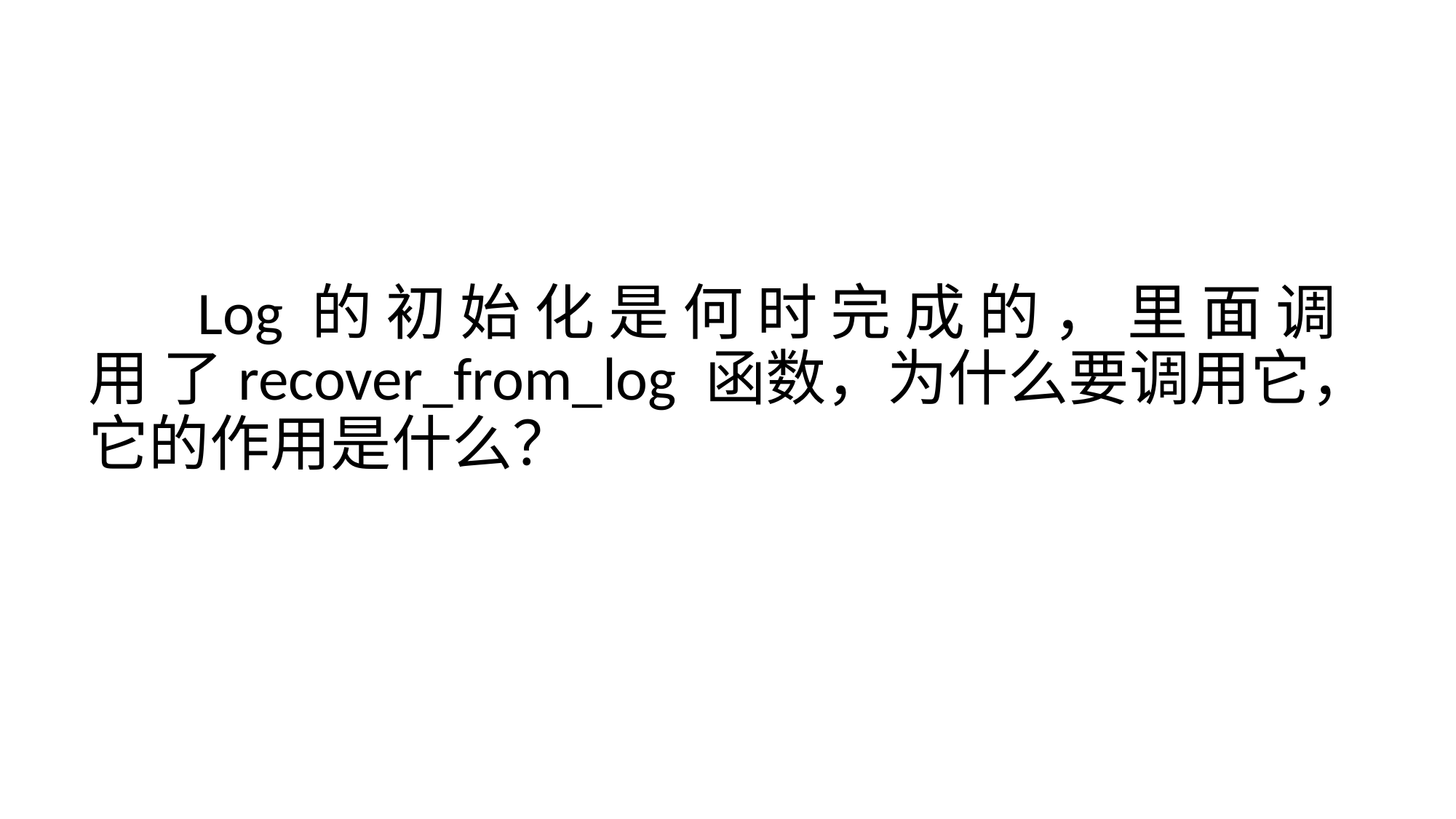

# Log 的 初 始 化 是 何 时 完 成 的 ， 里 面 调 用 了recover_from_log 函数，为什么要调用它，它的作用是什么？